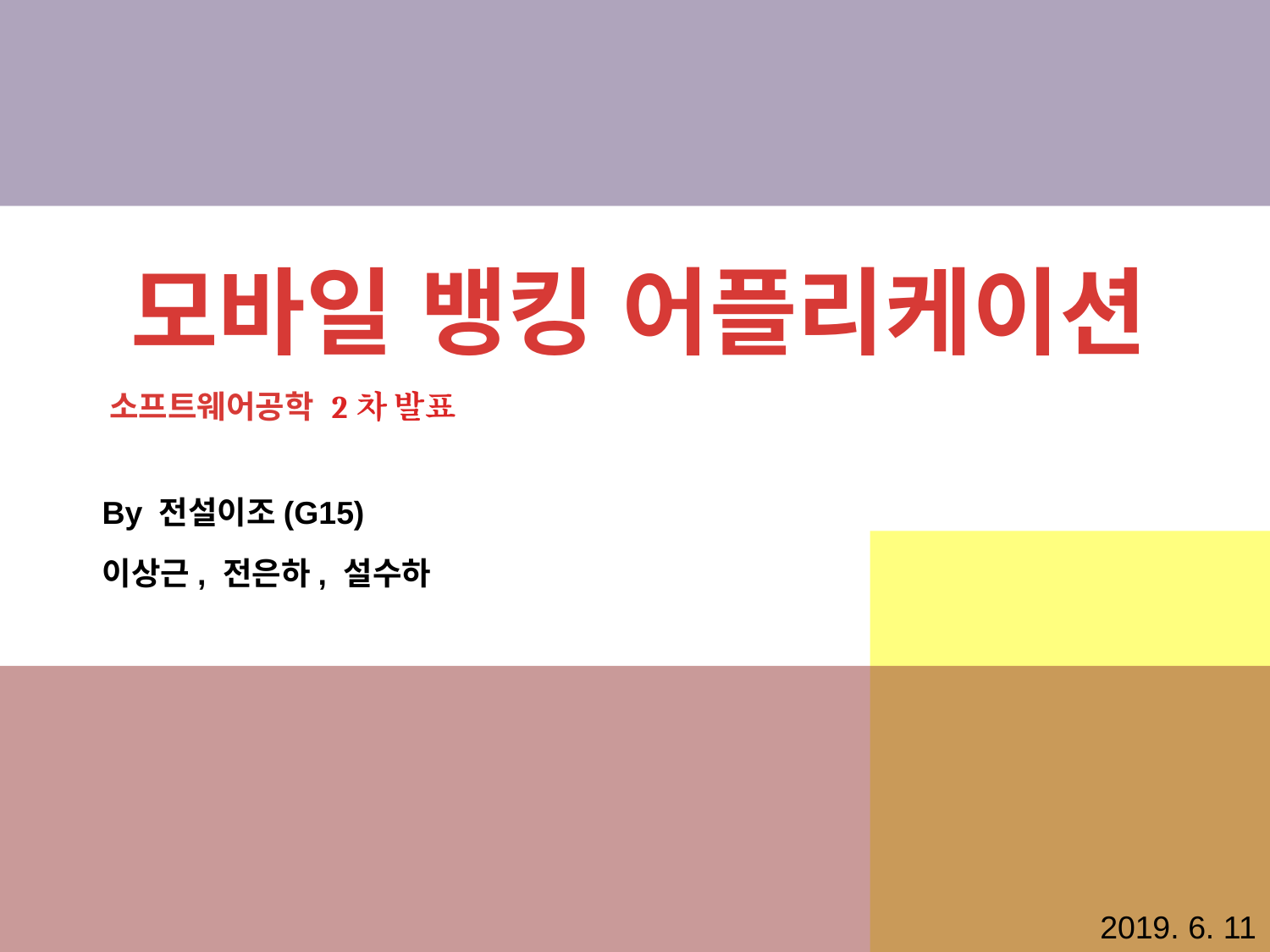

모바일 뱅킹 어플리케이션
소프트웨어공학 2차 발표
By 전설이조(G15)

이상근, 전은하, 설수하

2019. 6. 11